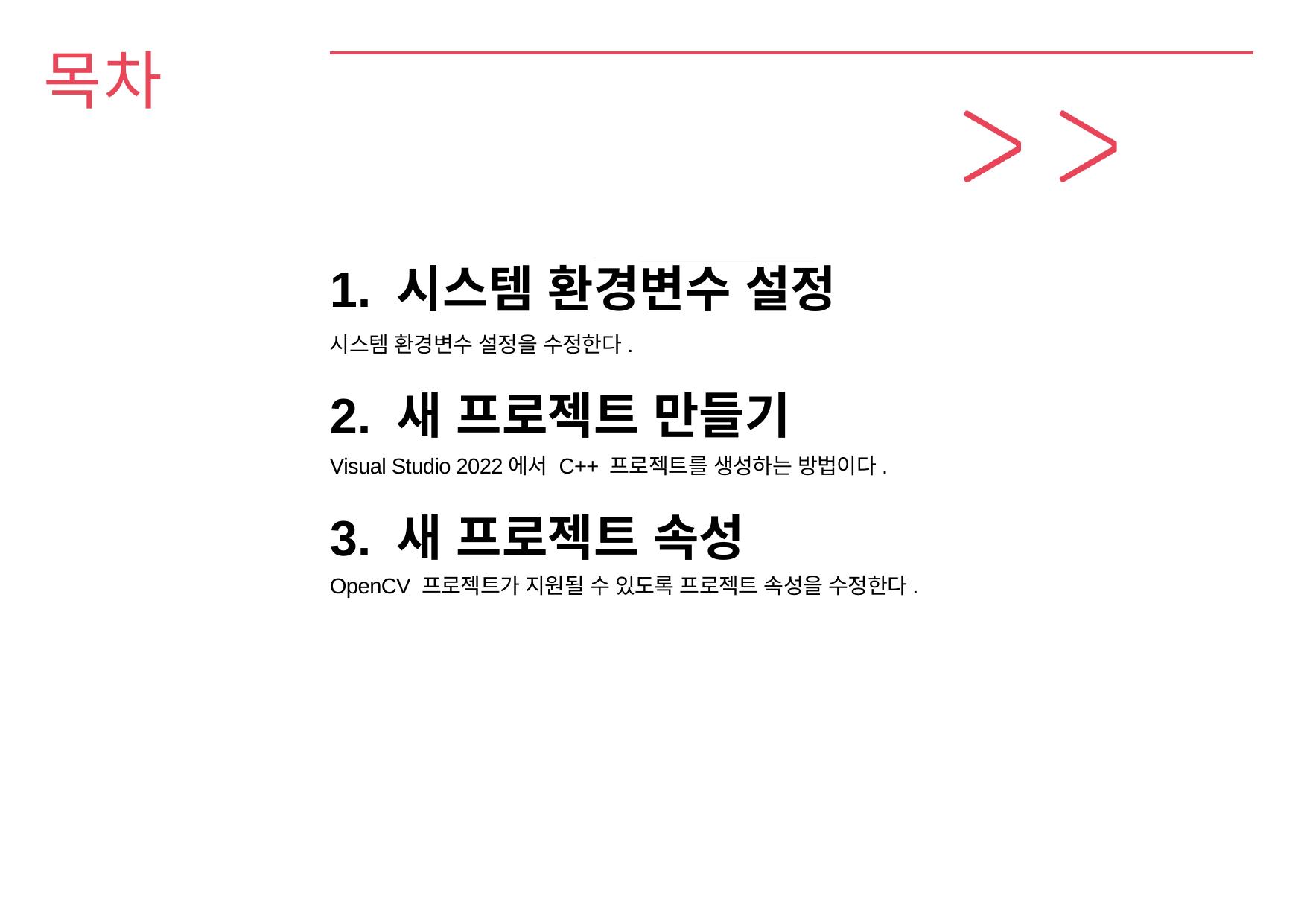

# 목차
1. 시스템 환경변수 설정
시스템 환경변수 설정을 수정한다.
2. 새 프로젝트 만들기
Visual Studio 2022에서 C++ 프로젝트를 생성하는 방법이다.
3. 새 프로젝트 속성
OpenCV 프로젝트가 지원될 수 있도록 프로젝트 속성을 수정한다.